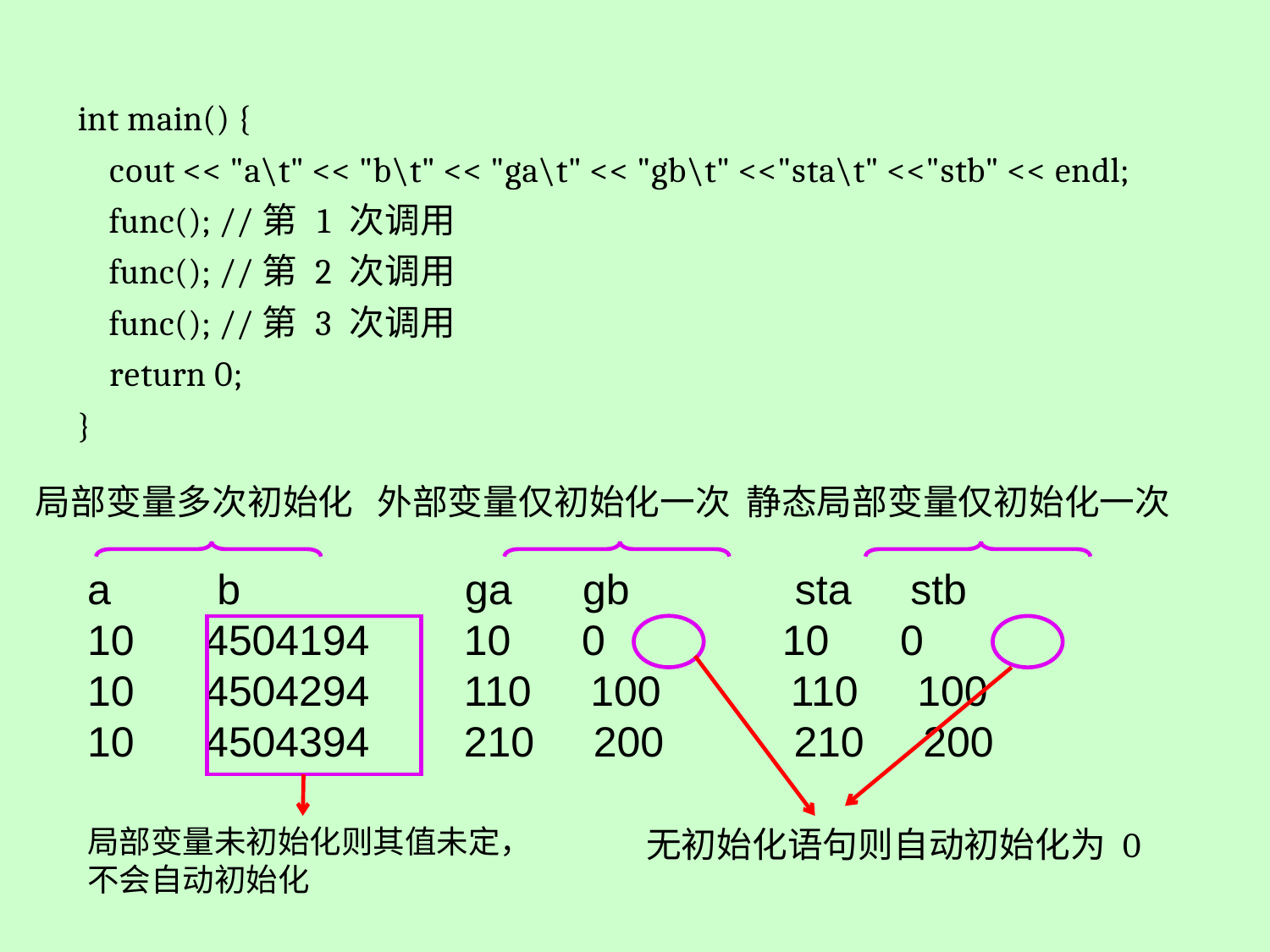

int main() {
    cout << "a\t" << "b\t" << "ga\t" << "gb\t" <<"sta\t" <<"stb" << endl;
    func(); //第 1 次调用
    func(); //第 2 次调用
    func(); //第 3 次调用
    return 0;
}

局部变量多次初始化   外部变量仅初始化一次  静态局部变量仅初始化一次
a         b                   ga      gb              sta     stb
10      4504194        10      0               10      0
10      4504294        110     100           110     100
10      4504394        210     200           210     200

局部变量未初始化则其值未定，不会自动初始化
无初始化语句则自动初始化为 0
26